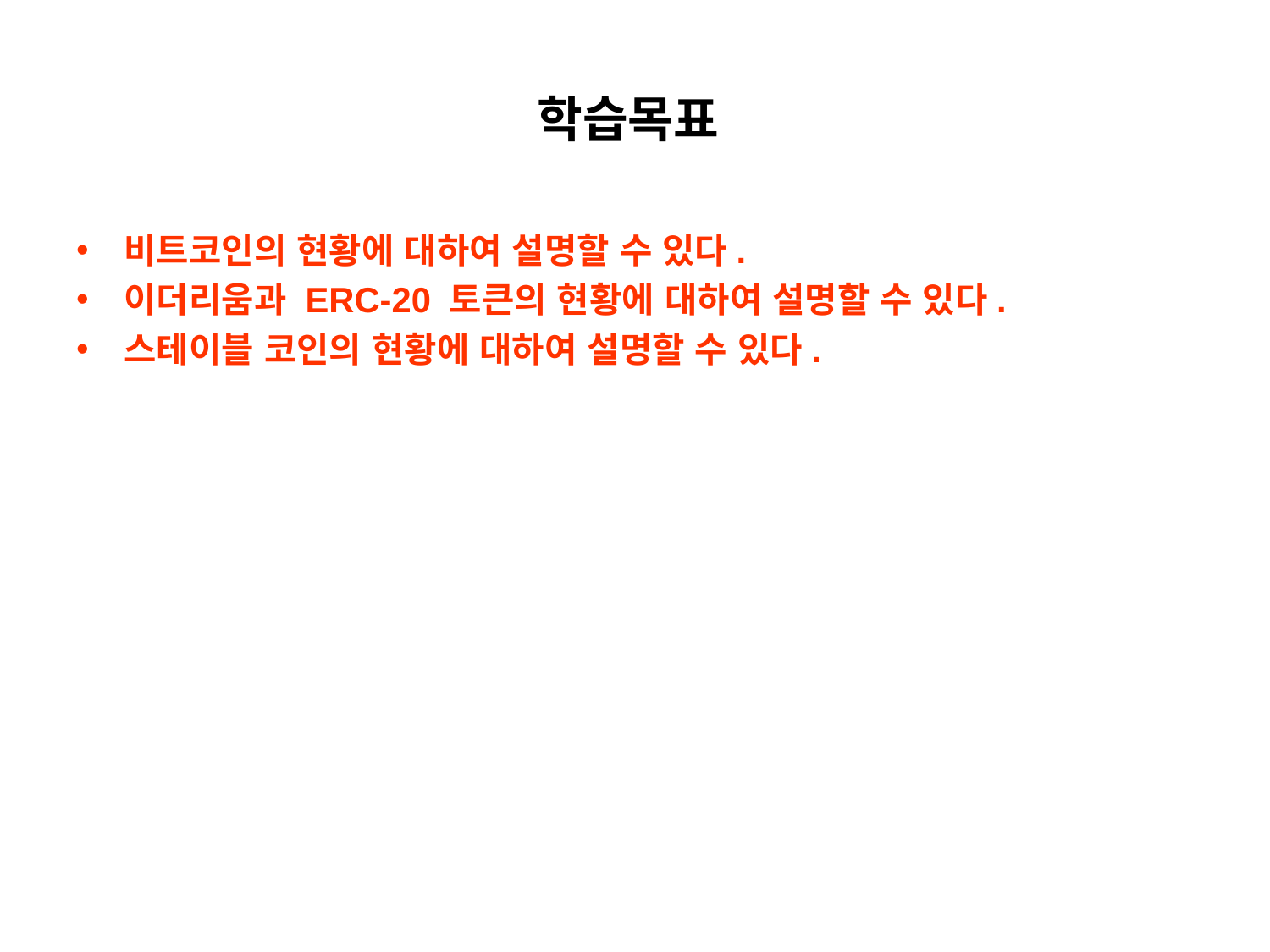

# 학습목표
비트코인의 현황에 대하여 설명할 수 있다.
이더리움과 ERC-20 토큰의 현황에 대하여 설명할 수 있다.
스테이블 코인의 현황에 대하여 설명할 수 있다.